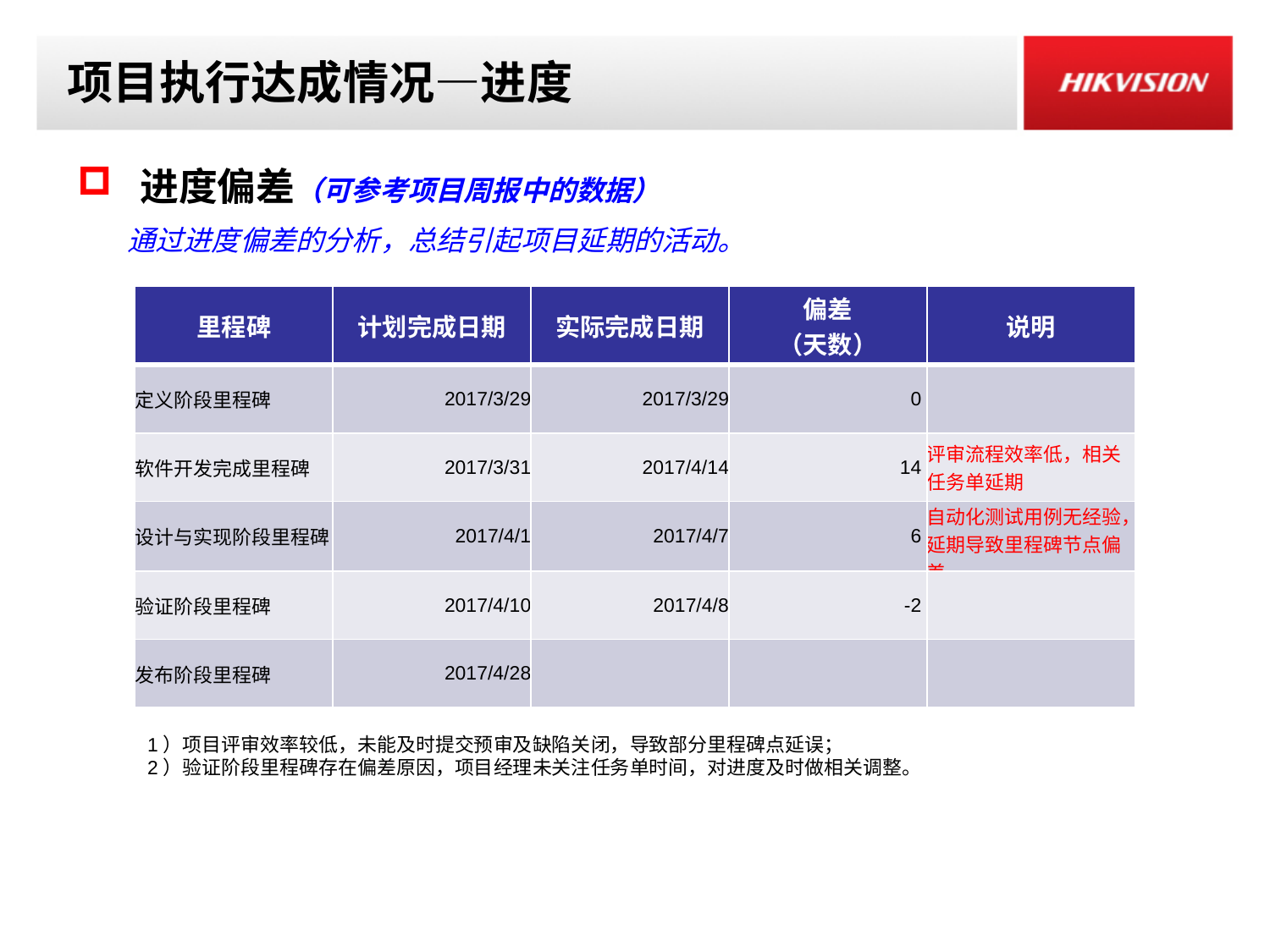

# 项目执行达成情况—进度
  进度偏差（可参考项目周报中的数据）
通过进度偏差的分析，总结引起项目延期的活动。
| 里程碑 | 计划完成日期 | 实际完成日期 | 偏差 （天数） | 说明 |
| --- | --- | --- | --- | --- |
| 定义阶段里程碑 | 2017/3/29 | 2017/3/29 | 0 |  |
| 软件开发完成里程碑 | 2017/3/31 | 2017/4/14 | 14 | 评审流程效率低，相关任务单延期 |
| 设计与实现阶段里程碑 | 2017/4/1 | 2017/4/7 | 6 | 自动化测试用例无经验，延期导致里程碑节点偏差 |
| 验证阶段里程碑 | 2017/4/10 | 2017/4/8 | -2 |  |
| 发布阶段里程碑 | 2017/4/28 |  |  |  |
1）项目评审效率较低，未能及时提交预审及缺陷关闭，导致部分里程碑点延误；
2）验证阶段里程碑存在偏差原因，项目经理未关注任务单时间，对进度及时做相关调整。